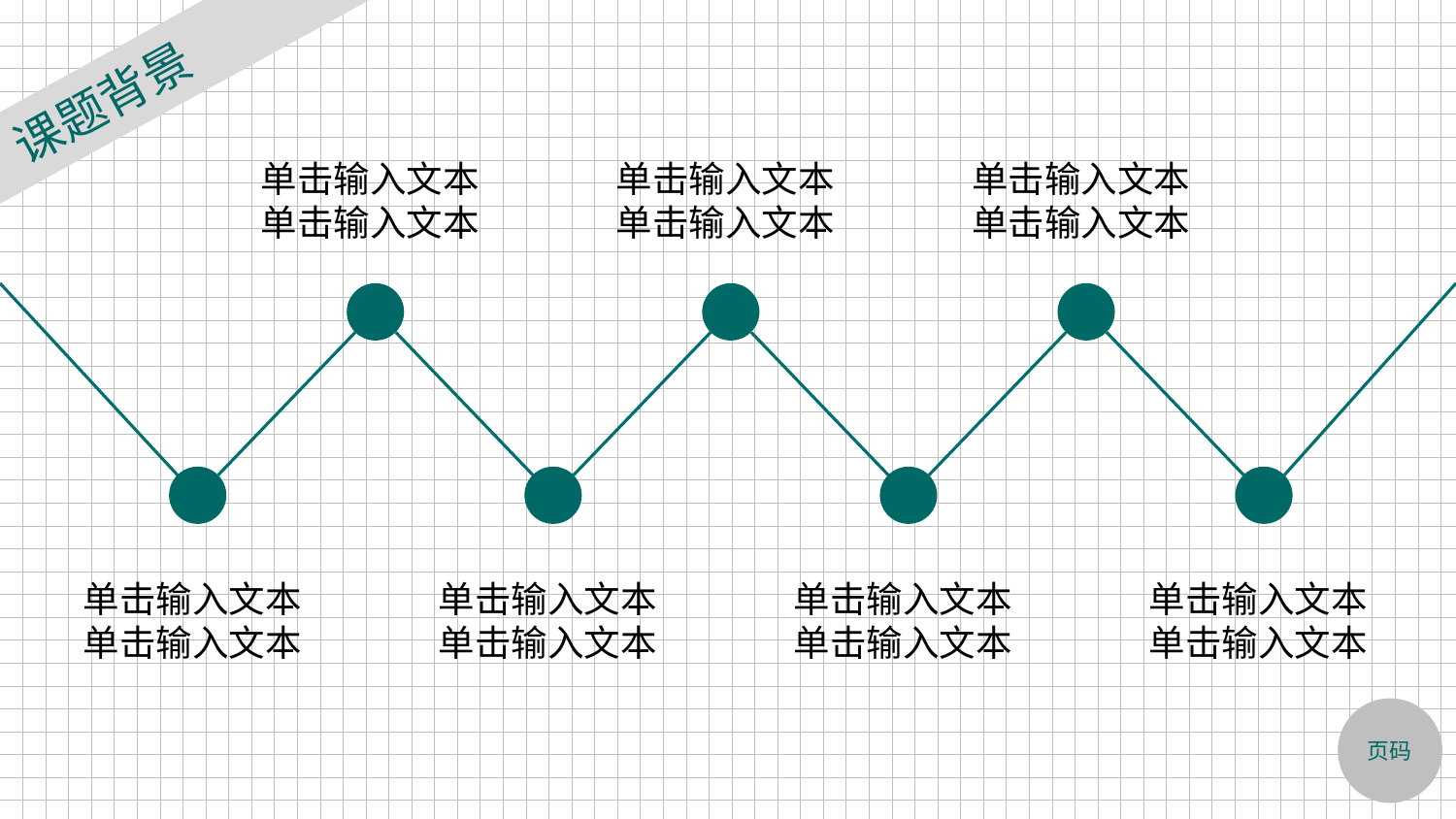

课题背景
单击输入文本单击输入文本
单击输入文本单击输入文本
单击输入文本单击输入文本

单击输入文本单击输入文本
单击输入文本单击输入文本
单击输入文本单击输入文本
单击输入文本单击输入文本
页码